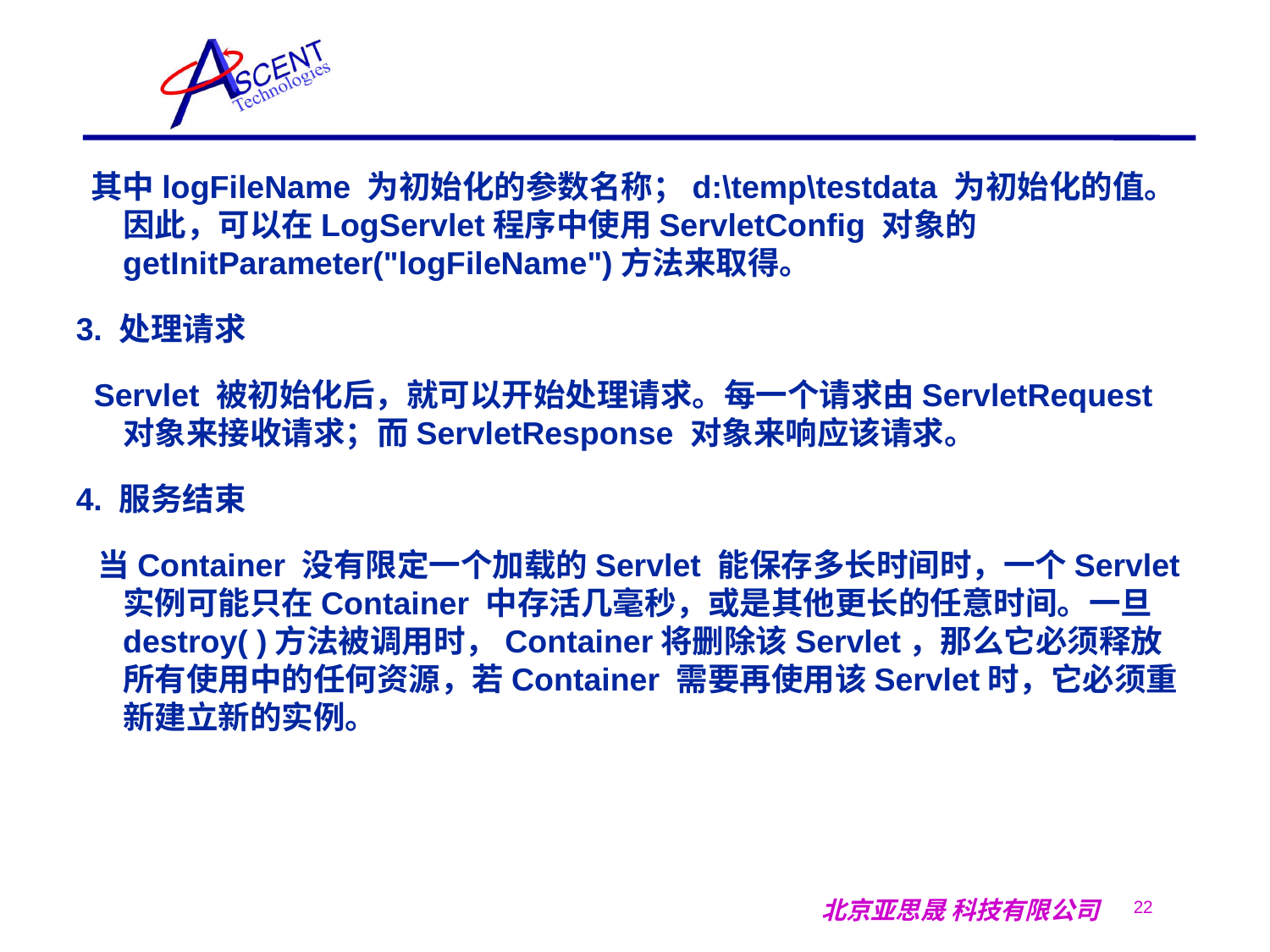

#
 其中logFileName 为初始化的参数名称；d:\temp\testdata 为初始化的值。因此，可以在LogServlet程序中使用ServletConfig 对象的getInitParameter("logFileName")方法来取得。
3. 处理请求
  Servlet 被初始化后，就可以开始处理请求。每一个请求由ServletRequest 对象来接收请求；而ServletResponse 对象来响应该请求。
4. 服务结束
  当Container 没有限定一个加载的Servlet 能保存多长时间时，一个Servlet 实例可能只在Container 中存活几毫秒，或是其他更长的任意时间。一旦destroy( )方法被调用时，Container将删除该Servlet，那么它必须释放所有使用中的任何资源，若Container 需要再使用该Servlet时，它必须重新建立新的实例。